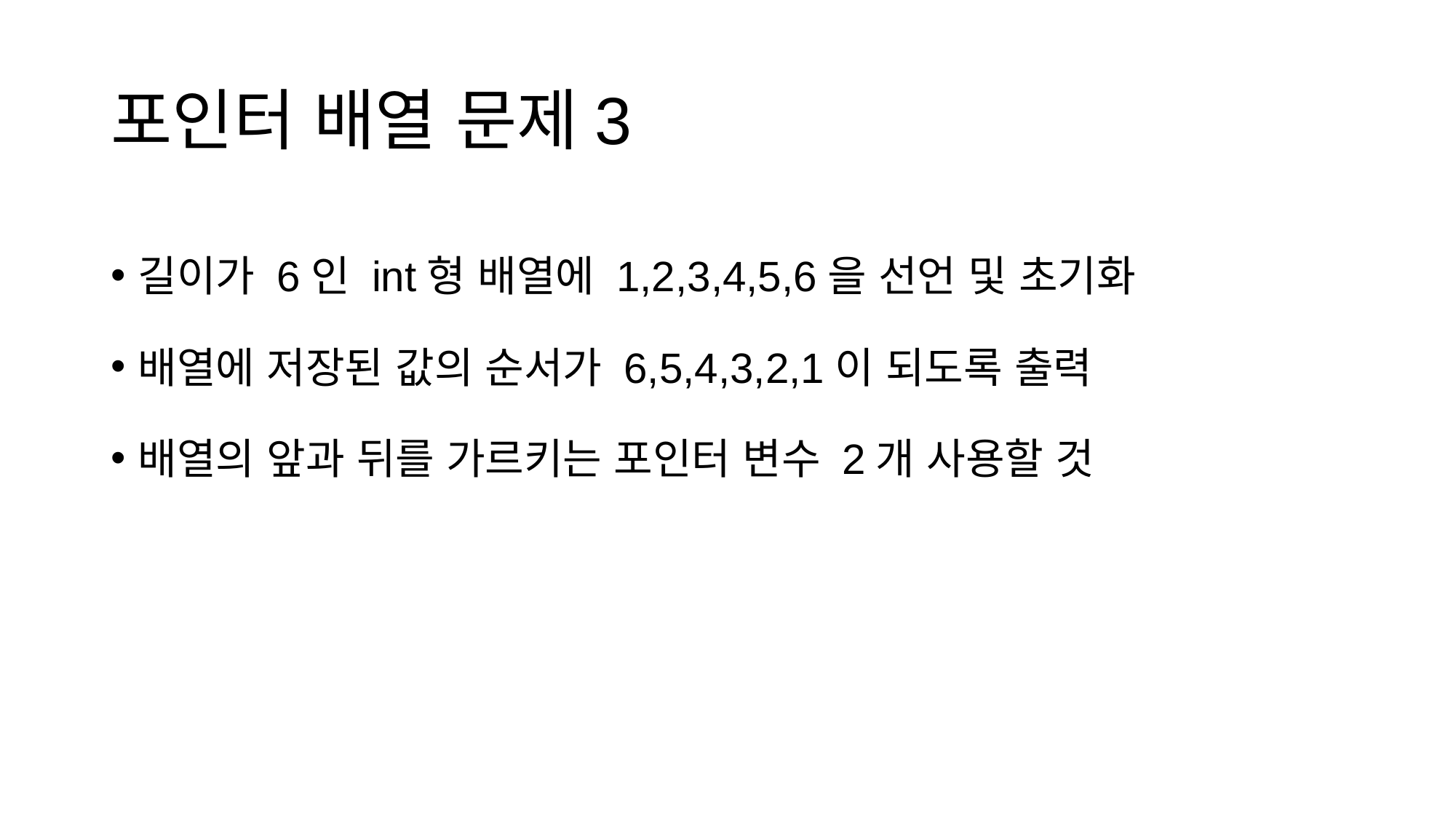

# 포인터 배열 문제3
길이가 6인 int형 배열에 1,2,3,4,5,6을 선언 및 초기화
배열에 저장된 값의 순서가 6,5,4,3,2,1이 되도록 출력
배열의 앞과 뒤를 가르키는 포인터 변수 2개 사용할 것